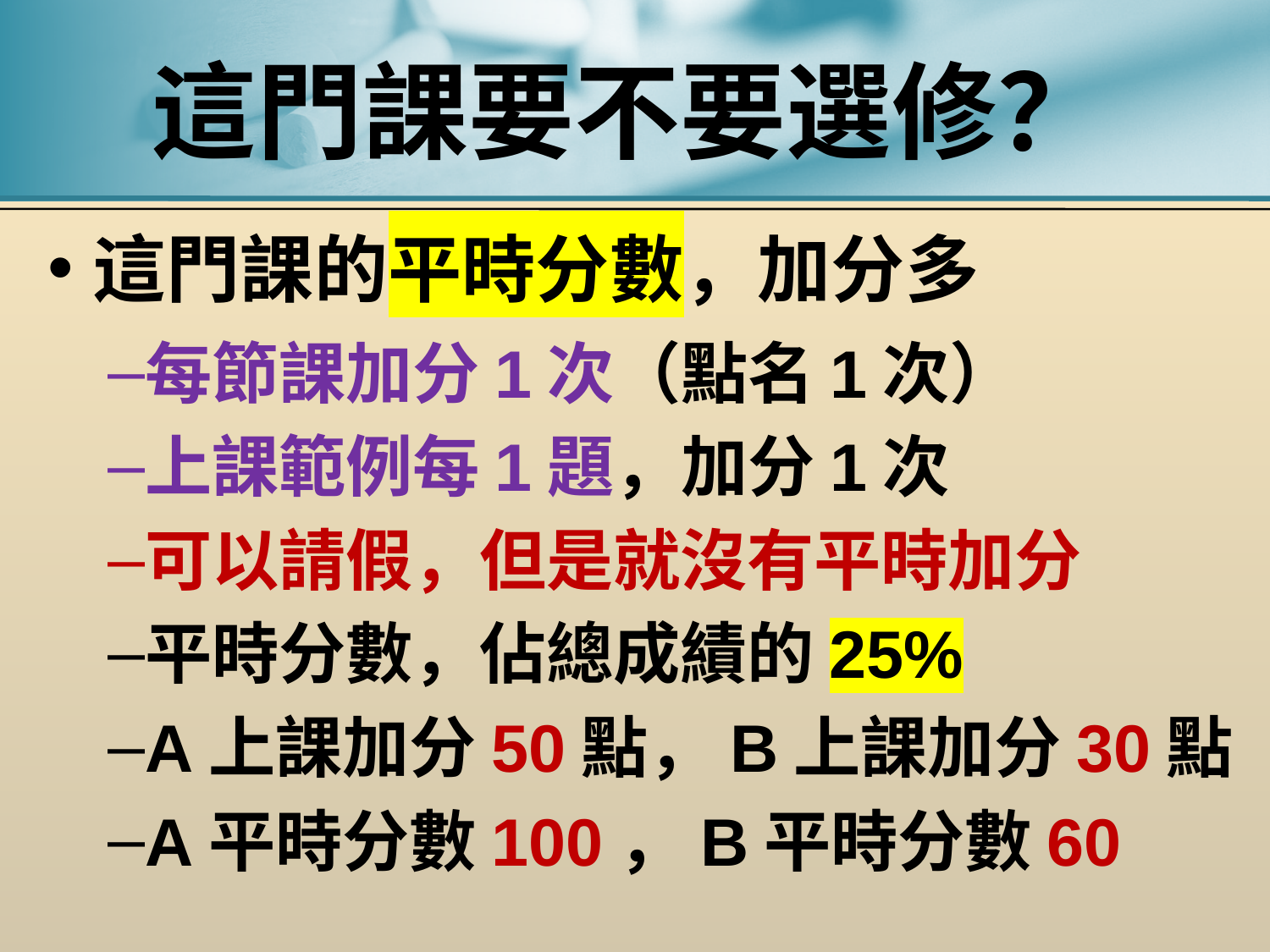

# 這門課要不要選修？
這門課的平時分數，加分多
每節課加分1次（點名1次）
上課範例每1題，加分1次
可以請假，但是就沒有平時加分
平時分數，佔總成績的25%
A上課加分50點，B上課加分30點
A平時分數100，B平時分數60